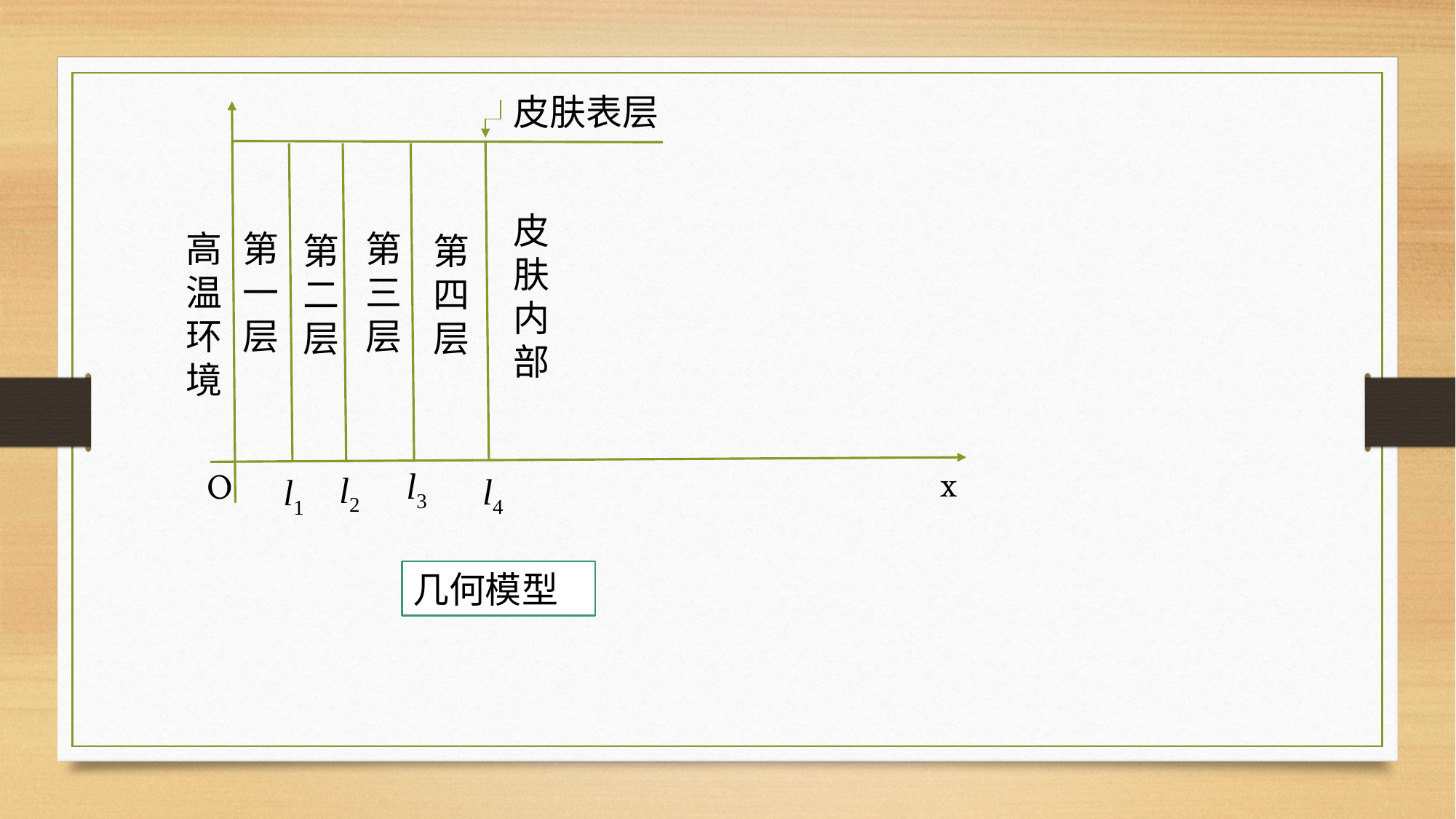

皮肤表层
皮肤内部
高温环境
第一层
第三层
第二层
第四层
x
O
l3
l2
l4
l1
几何模型